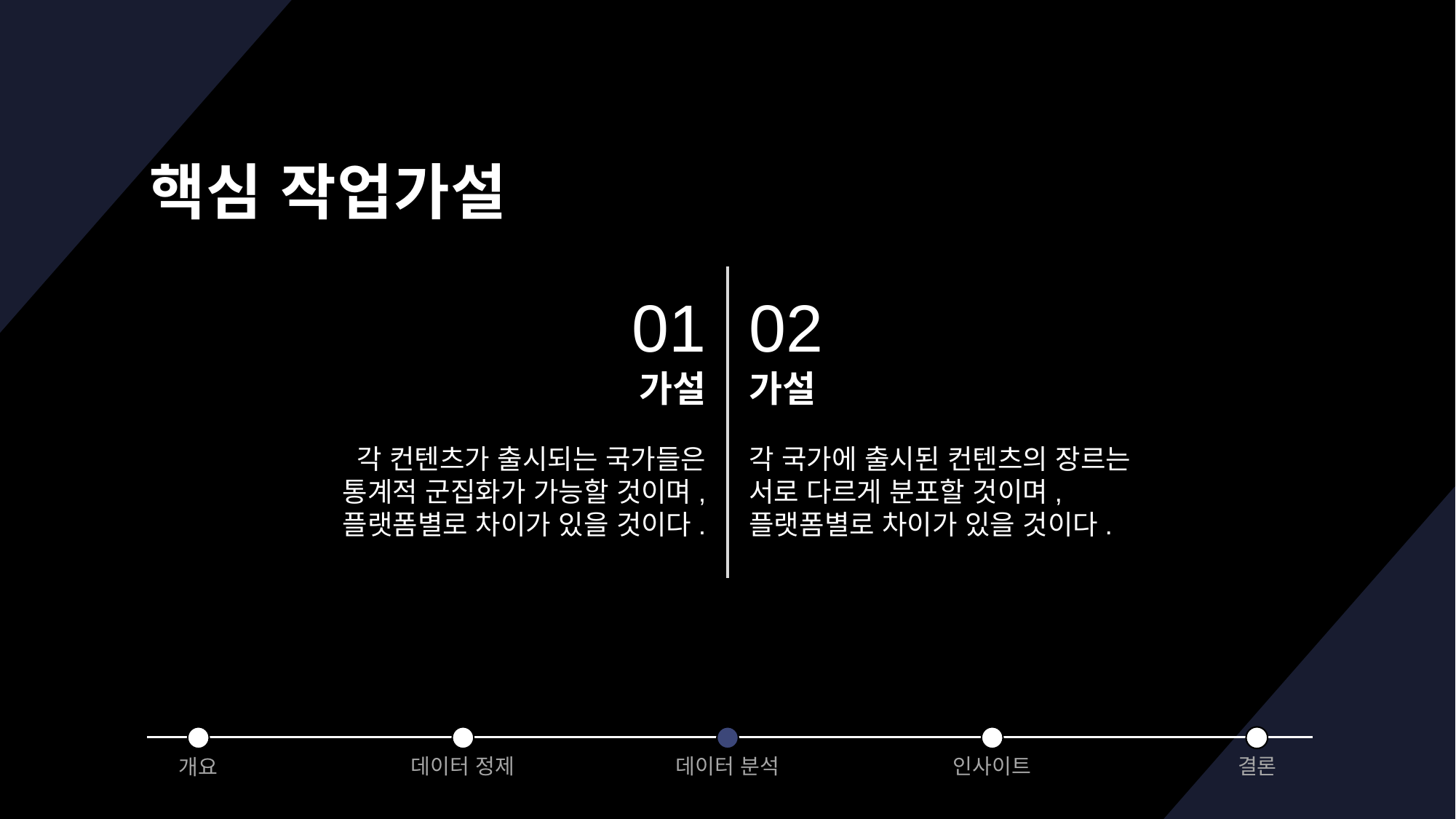

# 핵심 작업가설
01
가설

각 컨텐츠가 출시되는 국가들은
통계적 군집화가 가능할 것이며,
플랫폼별로 차이가 있을 것이다.
02
가설

각 국가에 출시된 컨텐츠의 장르는
서로 다르게 분포할 것이며,
플랫폼별로 차이가 있을 것이다.

데이터 정제
데이터 분석
인사이트
결론
개요